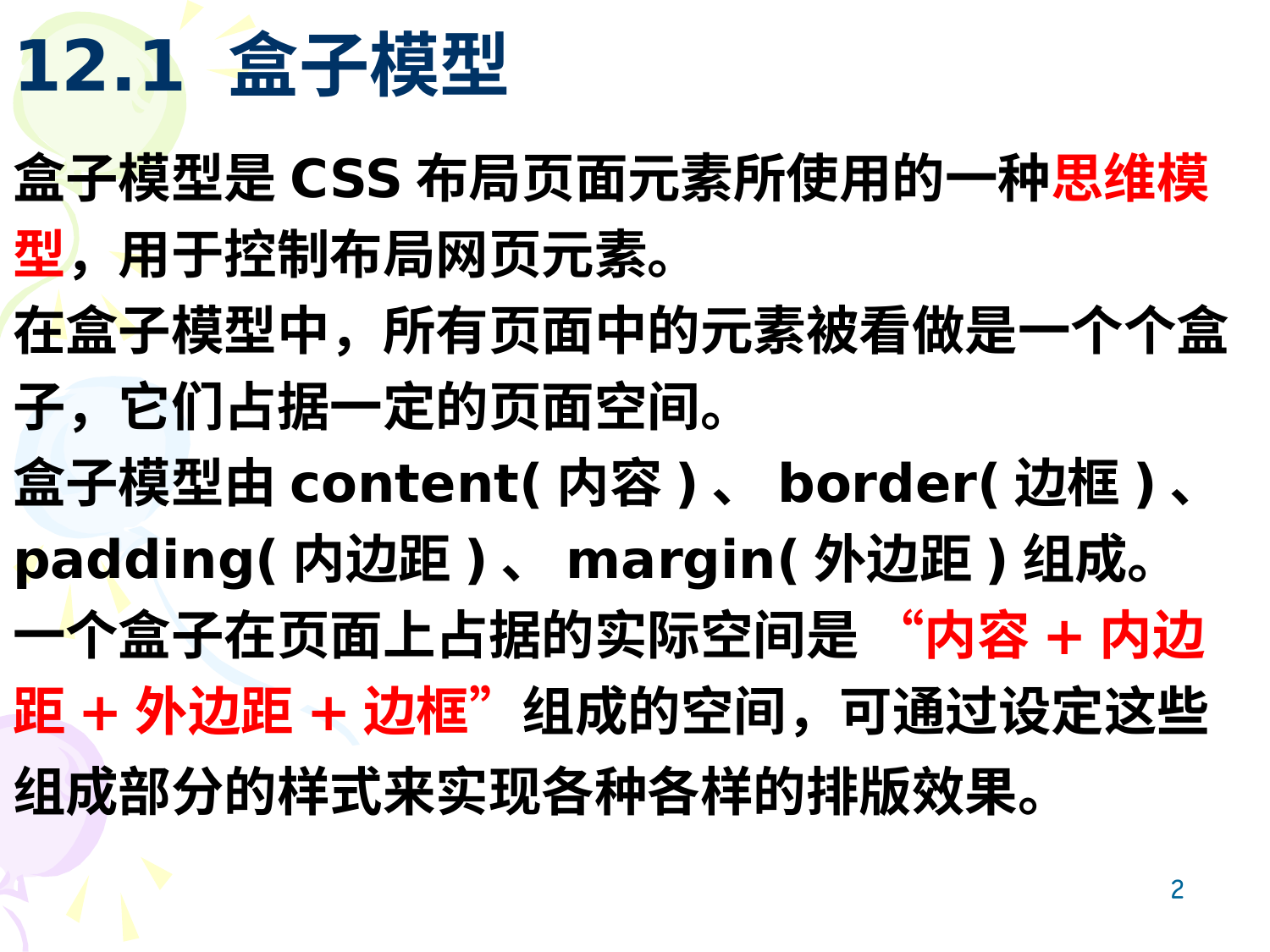

# 12.1 盒子模型
盒子模型是CSS布局页面元素所使用的一种思维模型，用于控制布局网页元素。
在盒子模型中，所有页面中的元素被看做是一个个盒子，它们占据一定的页面空间。
盒子模型由content(内容)、border(边框)、padding(内边距)、margin(外边距)组成。
一个盒子在页面上占据的实际空间是 “内容+内边距+外边距+边框”组成的空间，可通过设定这些组成部分的样式来实现各种各样的排版效果。
2